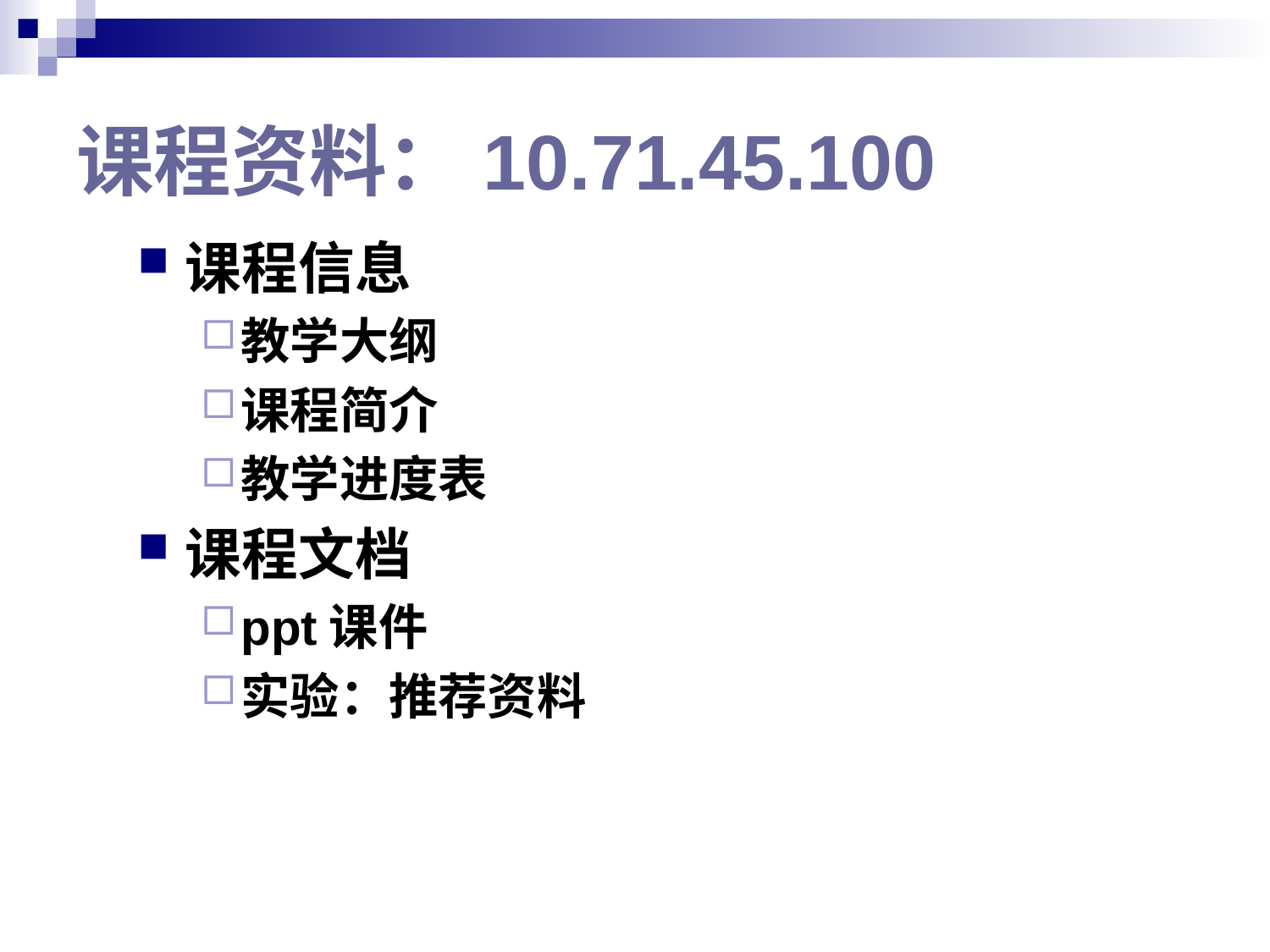

# 课程资料：10.71.45.100
课程信息
教学大纲
课程简介
教学进度表
课程文档
ppt课件
实验：推荐资料